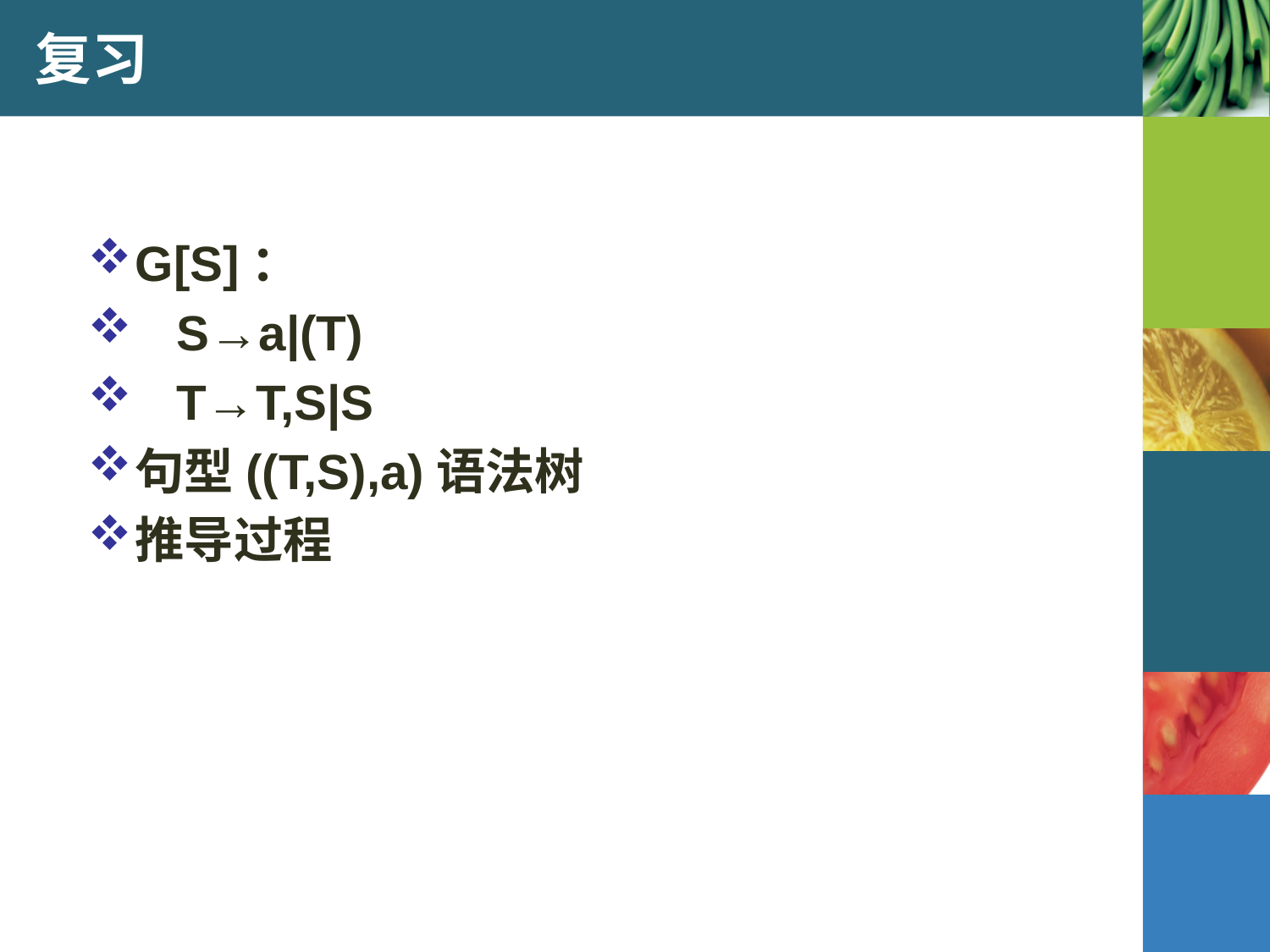

# 复习
G[S]：
   S→a|(T)
   T→T,S|S
句型((T,S),a)语法树
推导过程